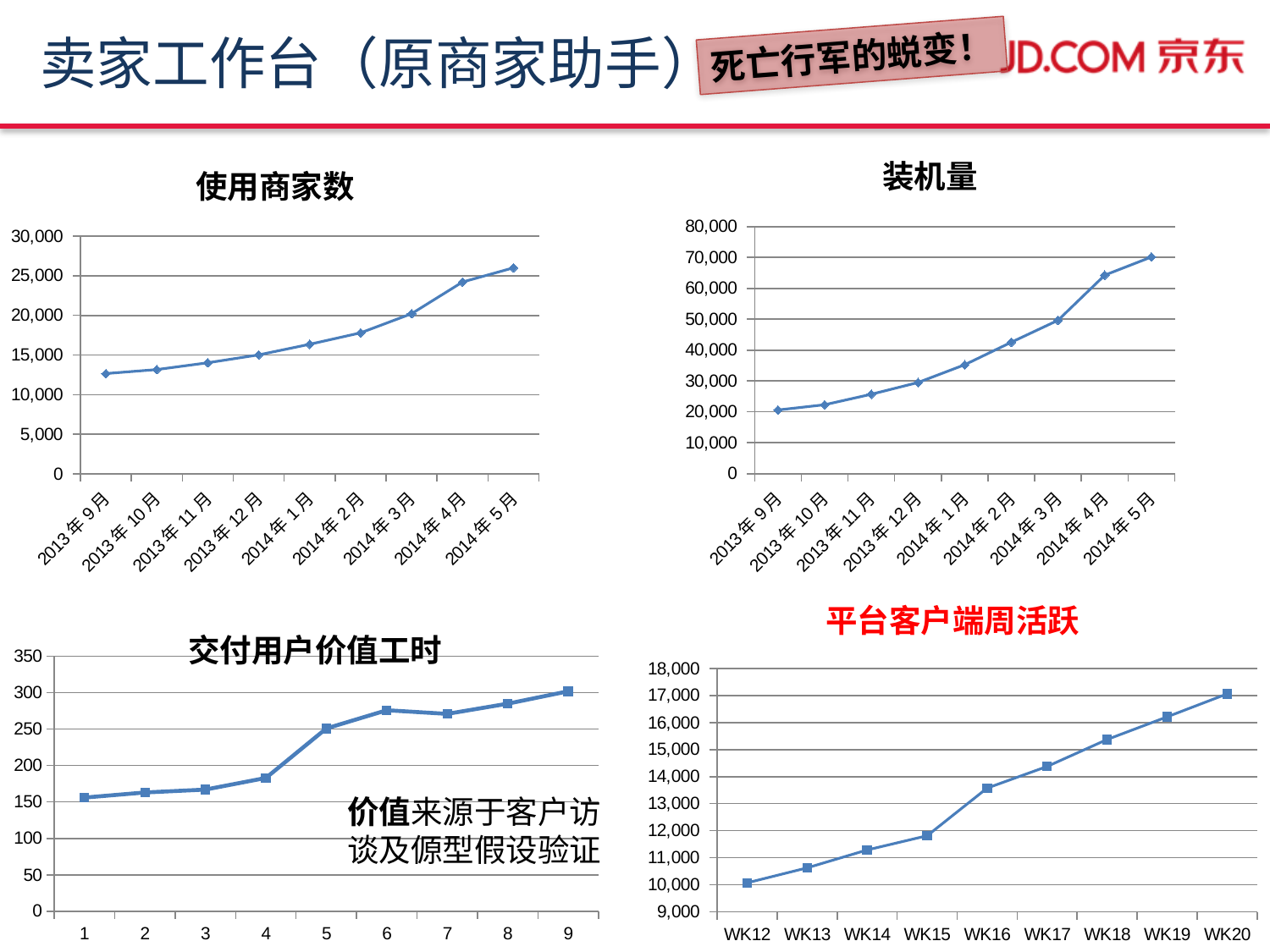

# 卖家工作台（原商家助手）
死亡行军的蜕变！

### Chart:

| Category |  |
|---|---|
| 41518 | 20614.0 |
| 41548 | 22306.0 |
| 41579 | 25716.0 |
| 41609 | 29506.0 |
| 41640 | 35258.0 |
| 41671 | 42559.0 |
| 41699 | 49663.0 |
| 41730 | 64266.0 |
| 41760 | 70162.0 |

### Chart:

| Category |  |
|---|---|
| 41518 | 12658.0 |
| 41548 | 13161.0 |
| 41579 | 14021.0 |
| 41609 | 15019.0 |
| 41640 | 16358.0 |
| 41671 | 17803.0 |
| 41699 | 20215.0 |
| 41730 | 24216.0 |
| 41760 | 26005.0 |

### Chart: 平台客户端周活跃

| Category |  |
|---|---|
| WK12 | 10076.0 |
| WK13 | 10629.0 |
| WK14 | 11291.0 |
| WK15 | 11816.0 |
| WK16 | 13576.0 |
| WK17 | 14376.0 |
| WK18 | 15376.0 |
| WK19 | 16212.0 |
| WK20 | 17061.0 |

### Chart: 交付用户价值工时

| Category |  |
|---|---|
价值来源于客户访谈及傆型假设验证